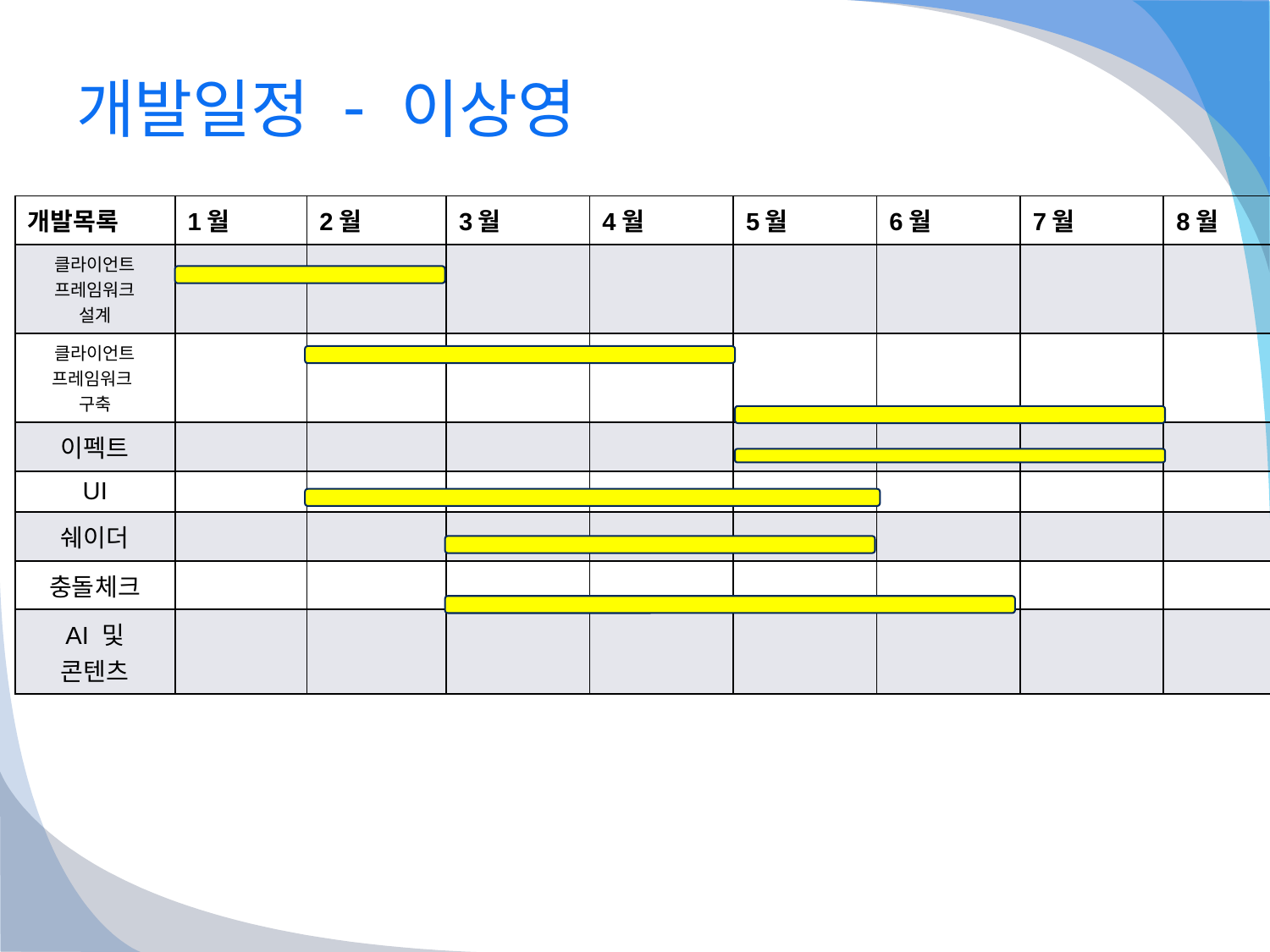

# 개발일정 - 이상영
| 개발목록 | 1월 | 2월 | 3월 | 4월 | 5월 | 6월 | 7월 | 8월 |
| --- | --- | --- | --- | --- | --- | --- | --- | --- |
| 클라이언트 프레임워크 설계 |  |  |  |  |  |  |  |  |
| 클라이언트 프레임워크 구축 |  |  |  |  |  |  |  |  |
| 이펙트 |  |  |  |  |  |  |  |  |
| UI |  |  |  |  |  |  |  |  |
| 쉐이더 |  |  |  |  |  |  |  |  |
| 충돌체크 |  |  |  |  |  |  |  |  |
| AI 및 콘텐츠 |  |  |  |  |  |  |  |  |